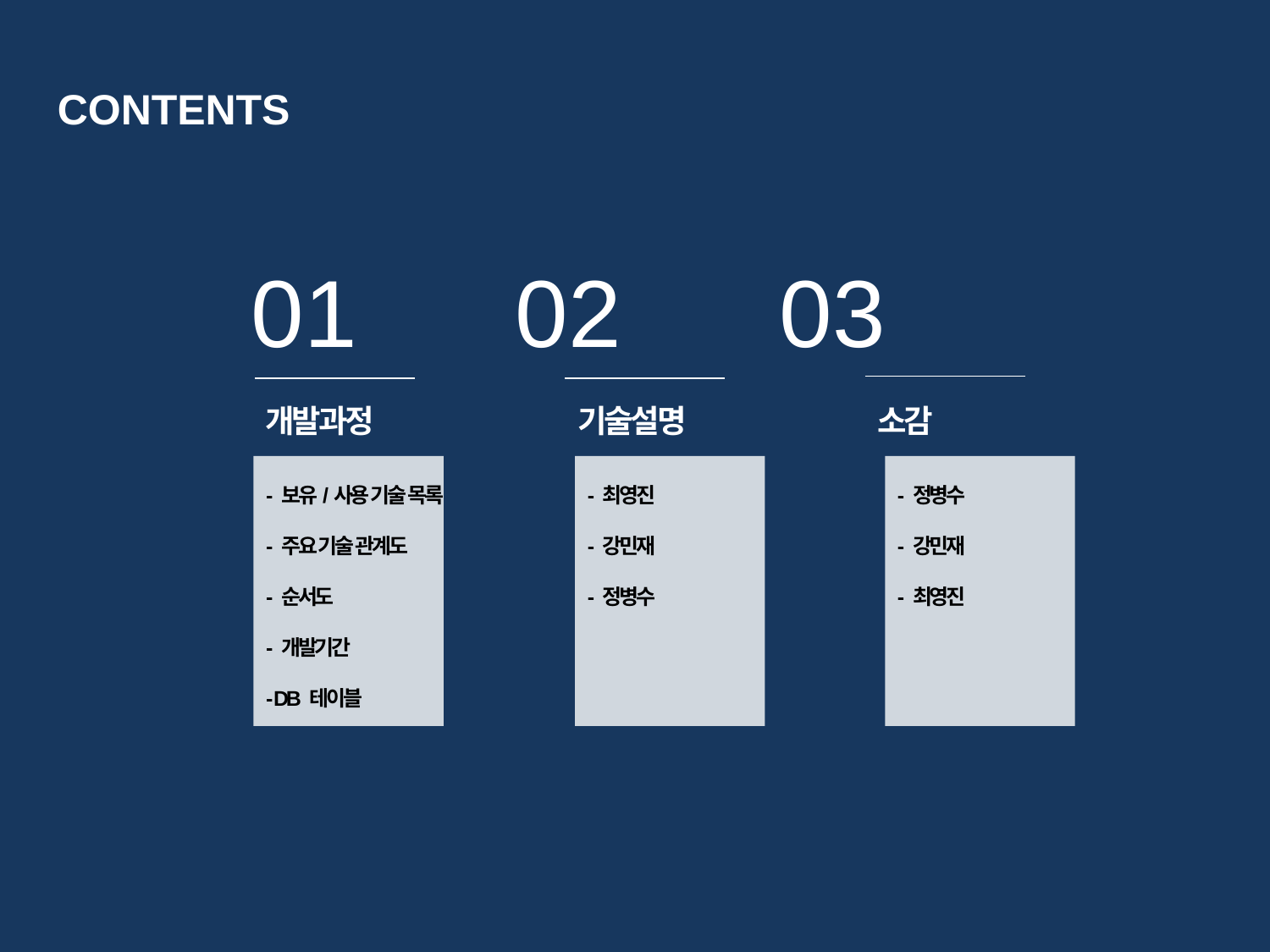

CONTENTS
       01      02      03
개발과정
기술설명
소감

- 보유/사용 기술 목록

- 주요 기술 관계도

- 순서도

- 개발기간

- DB 테이블
- 최영진

- 강민재

- 정병수

- 정병수

- 강민재

- 최영진